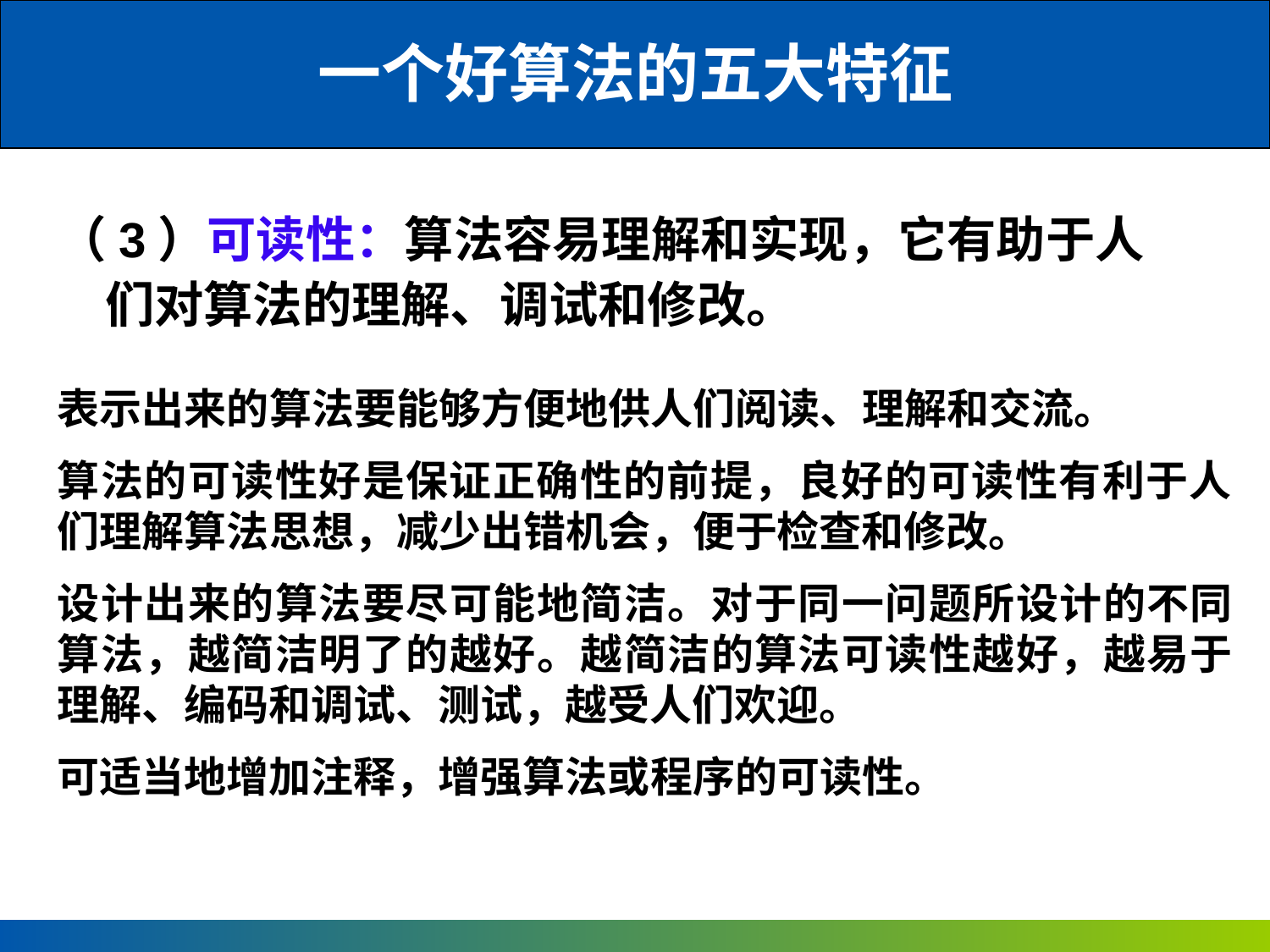

一个好算法的五大特征
（3）可读性：算法容易理解和实现，它有助于人们对算法的理解、调试和修改。
表示出来的算法要能够方便地供人们阅读、理解和交流。
算法的可读性好是保证正确性的前提，良好的可读性有利于人们理解算法思想，减少出错机会，便于检查和修改。
设计出来的算法要尽可能地简洁。对于同一问题所设计的不同算法，越简洁明了的越好。越简洁的算法可读性越好，越易于理解、编码和调试、测试，越受人们欢迎。
可适当地增加注释，增强算法或程序的可读性。